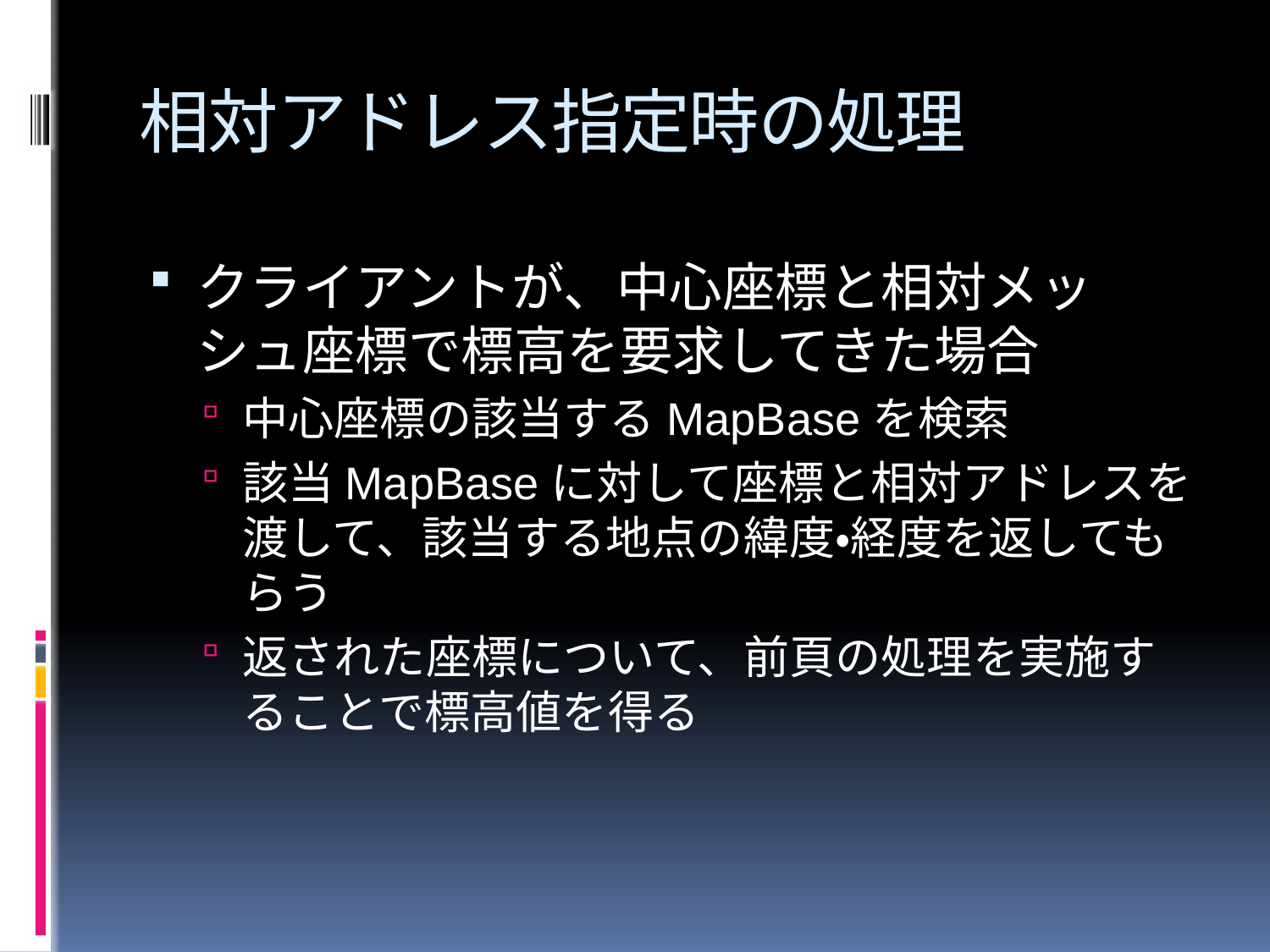

# 相対アドレス指定時の処理
クライアントが、中心座標と相対メッシュ座標で標高を要求してきた場合
中心座標の該当するMapBaseを検索
該当MapBaseに対して座標と相対アドレスを渡して、該当する地点の緯度・経度を返してもらう
返された座標について、前頁の処理を実施することで標高値を得る